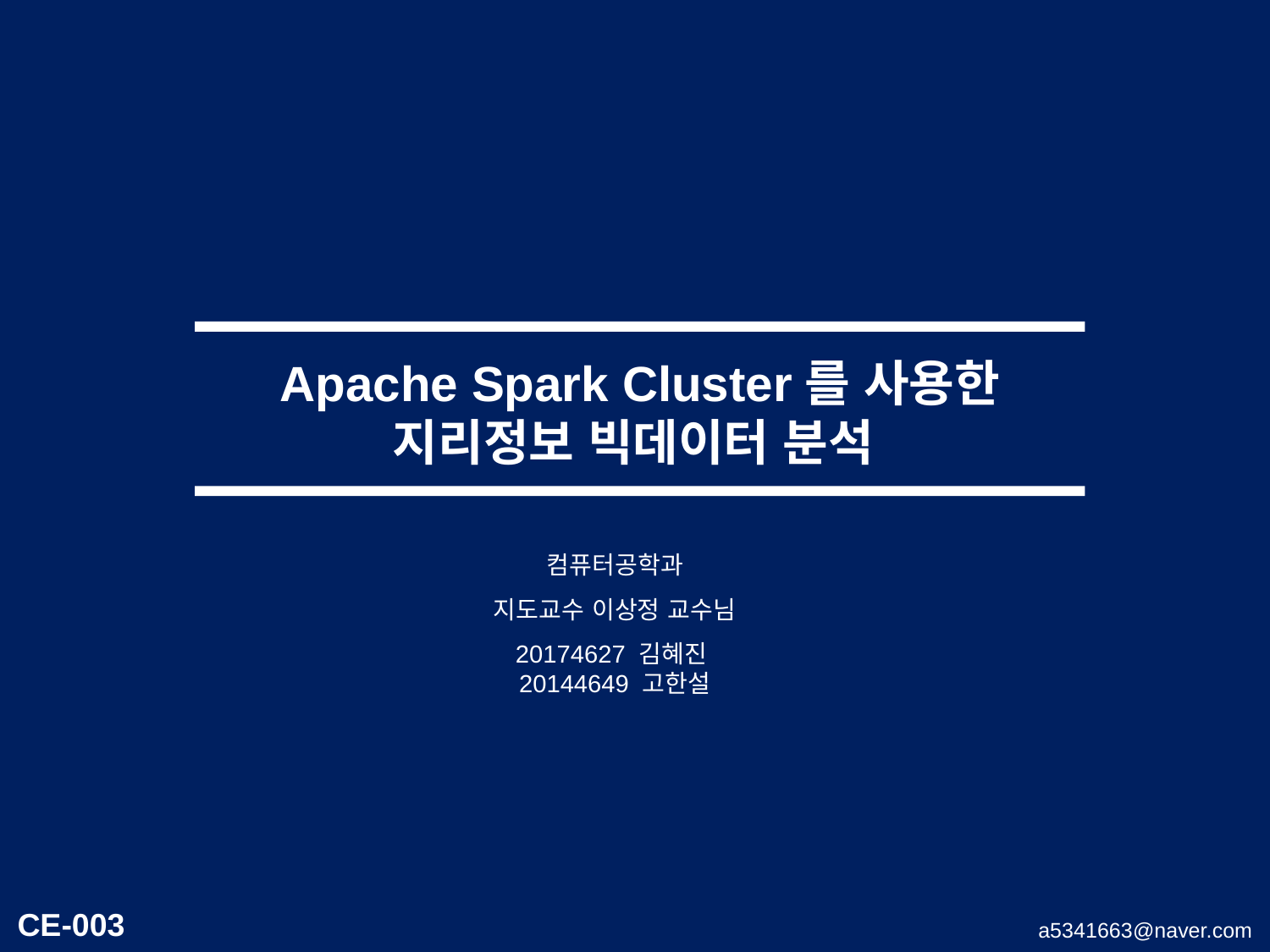

Apache Spark Cluster를 사용한
지리정보 빅데이터 분석

컴퓨터공학과
지도교수 이상정 교수님
20174627 김혜진
20144649 고한설
CE-003
a5341663@naver.com